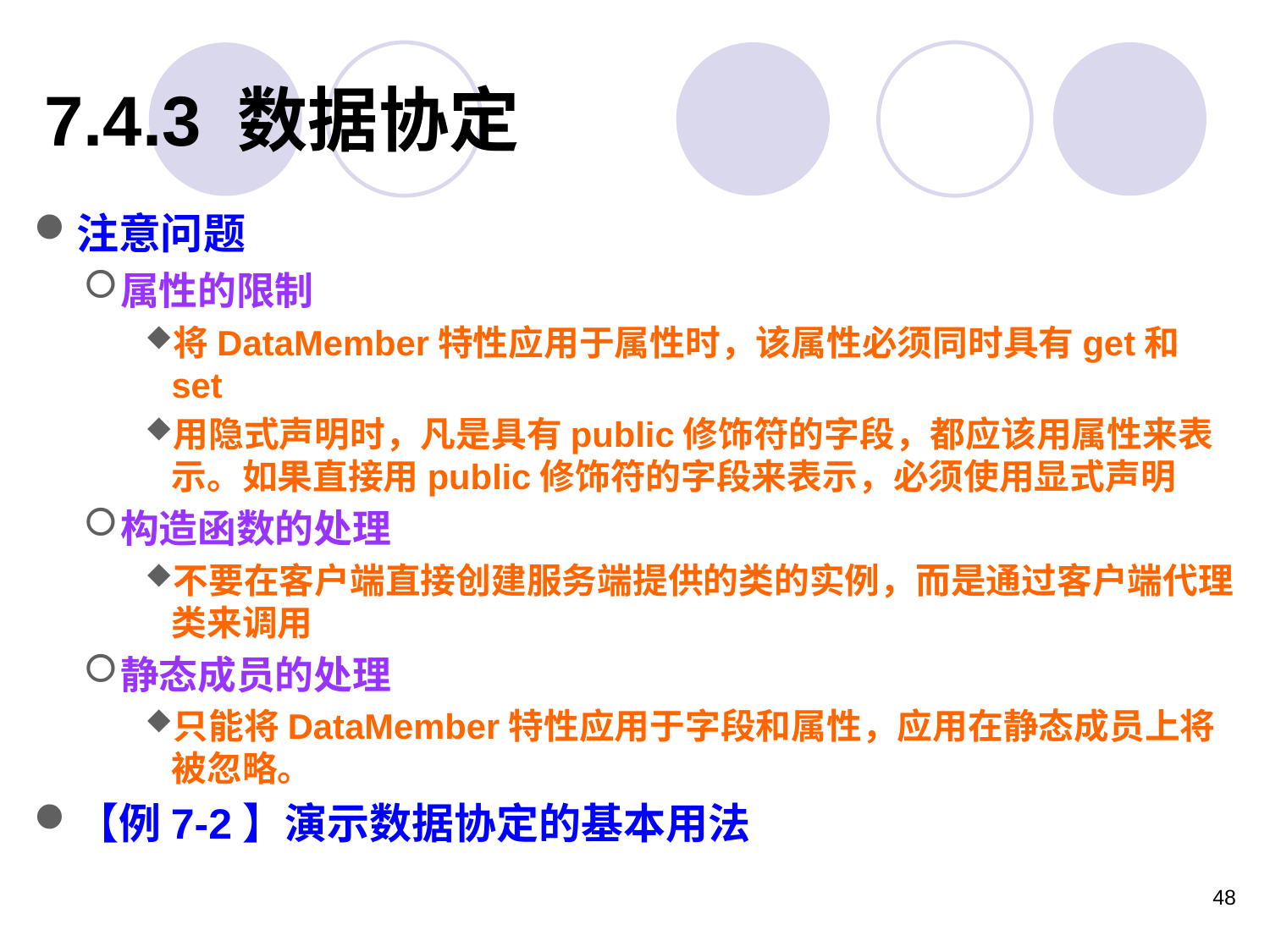

# 7.4.3 数据协定
注意问题
属性的限制
将DataMember特性应用于属性时，该属性必须同时具有get和set
用隐式声明时，凡是具有public修饰符的字段，都应该用属性来表示。如果直接用public修饰符的字段来表示，必须使用显式声明
构造函数的处理
不要在客户端直接创建服务端提供的类的实例，而是通过客户端代理类来调用
静态成员的处理
只能将DataMember特性应用于字段和属性，应用在静态成员上将被忽略。
【例7-2】演示数据协定的基本用法
48